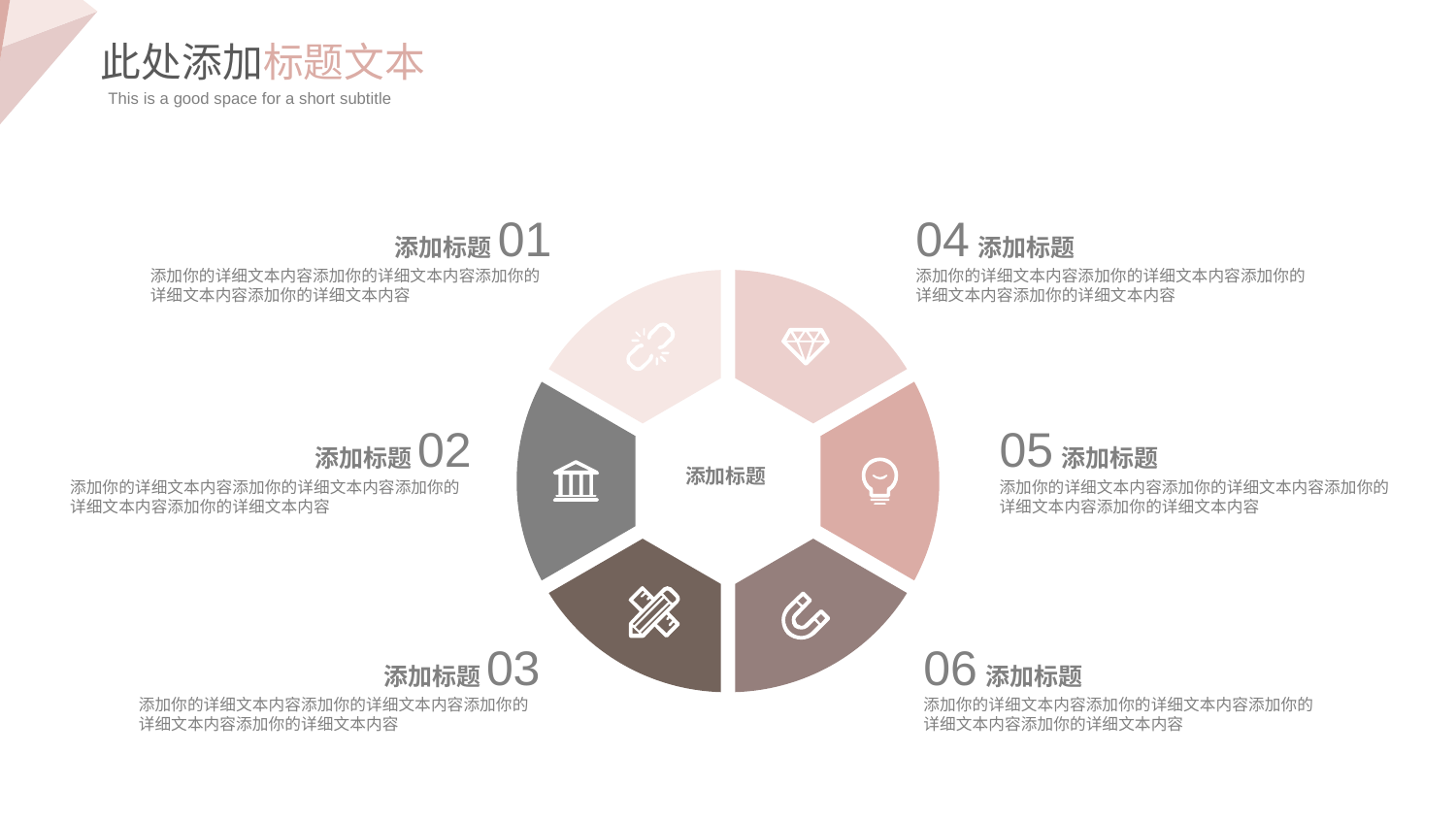

此处添加标题文本
This is a good space for a short subtitle
添加标题01
添加你的详细文本内容添加你的详细文本内容添加你的详细文本内容添加你的详细文本内容
04 添加标题
添加你的详细文本内容添加你的详细文本内容添加你的详细文本内容添加你的详细文本内容

添加标题02
添加你的详细文本内容添加你的详细文本内容添加你的详细文本内容添加你的详细文本内容
05 添加标题
添加你的详细文本内容添加你的详细文本内容添加你的详细文本内容添加你的详细文本内容
添加标题

添加标题03
添加你的详细文本内容添加你的详细文本内容添加你的详细文本内容添加你的详细文本内容
06 添加标题
添加你的详细文本内容添加你的详细文本内容添加你的详细文本内容添加你的详细文本内容